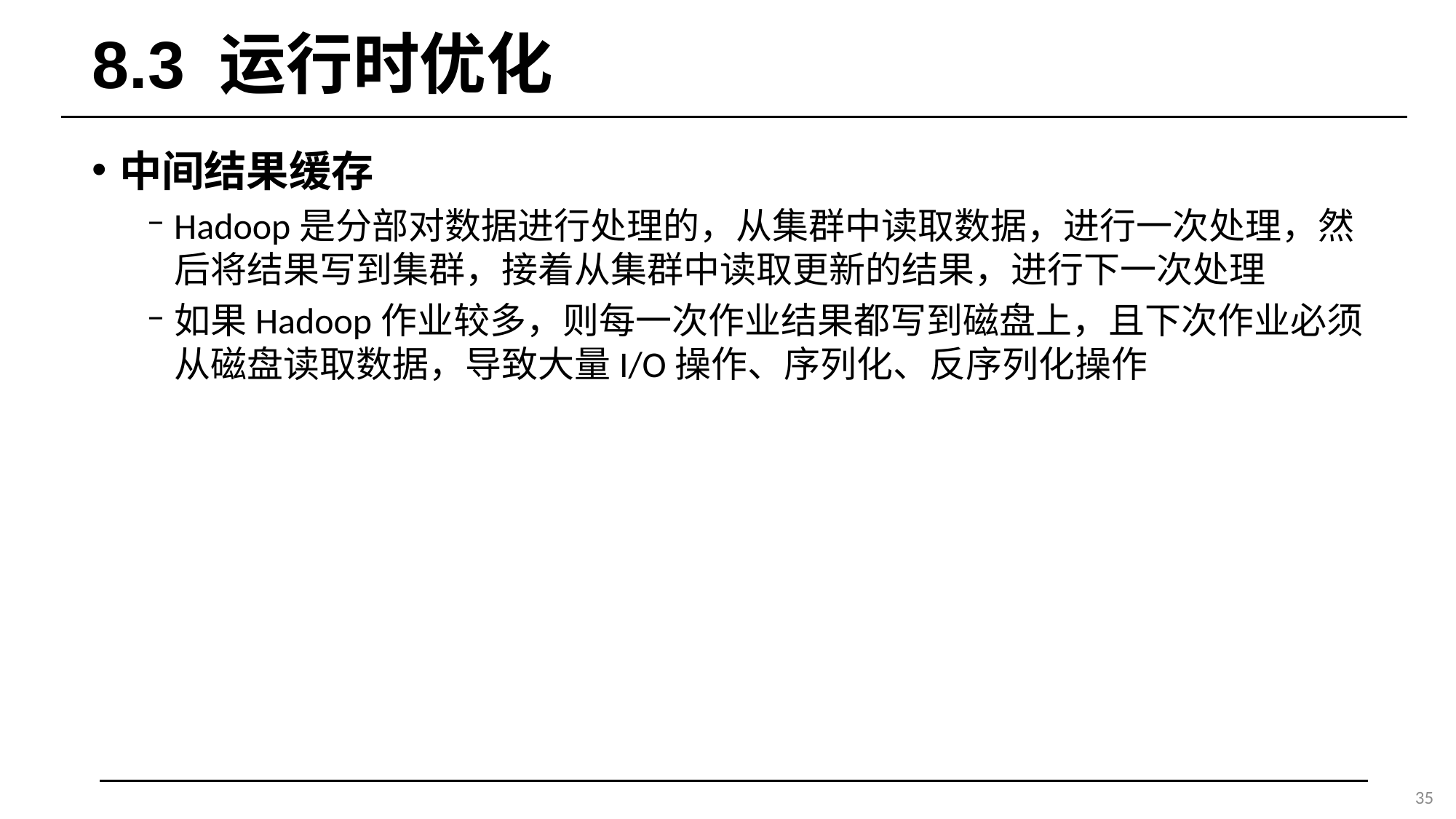

# 8.3 运行时优化
中间结果缓存
Hadoop是分部对数据进行处理的，从集群中读取数据，进行一次处理，然后将结果写到集群，接着从集群中读取更新的结果，进行下一次处理
如果Hadoop作业较多，则每一次作业结果都写到磁盘上，且下次作业必须从磁盘读取数据，导致大量I/O操作、序列化、反序列化操作

35